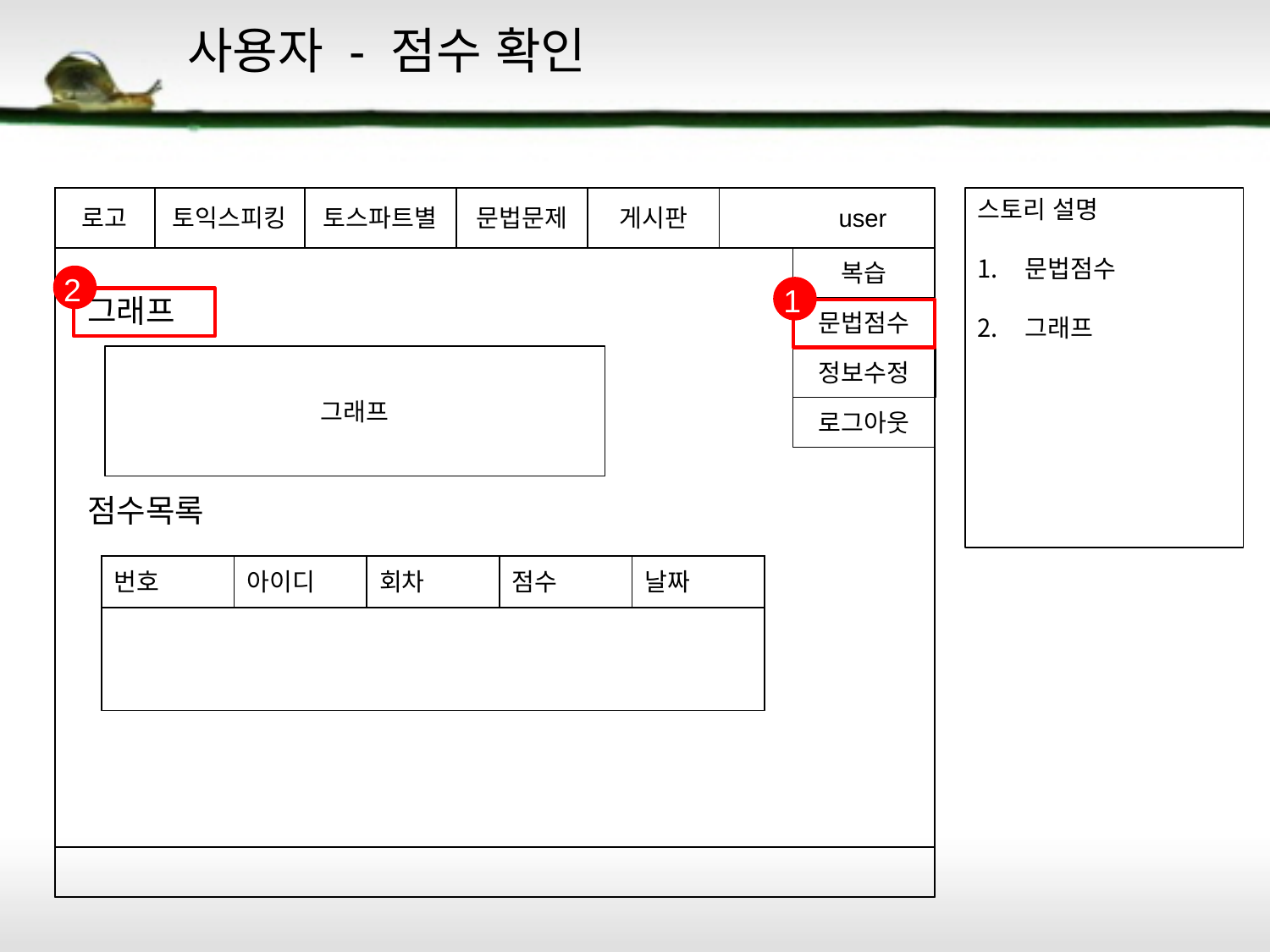

사용자 - 점수 확인

로고
토익스피킹
토스파트별
문법문제
게시판
user

스토리 설명

문법점수

그래프

복습
2

1

그래프

문법점수

그래프
정보수정
로그아웃
점수목록
| 번호 | 아이디 | 회차 | 점수 | 날짜 |
| --- | --- | --- | --- | --- |
|  |  |  |  |  |
|  |  |  |  |  |